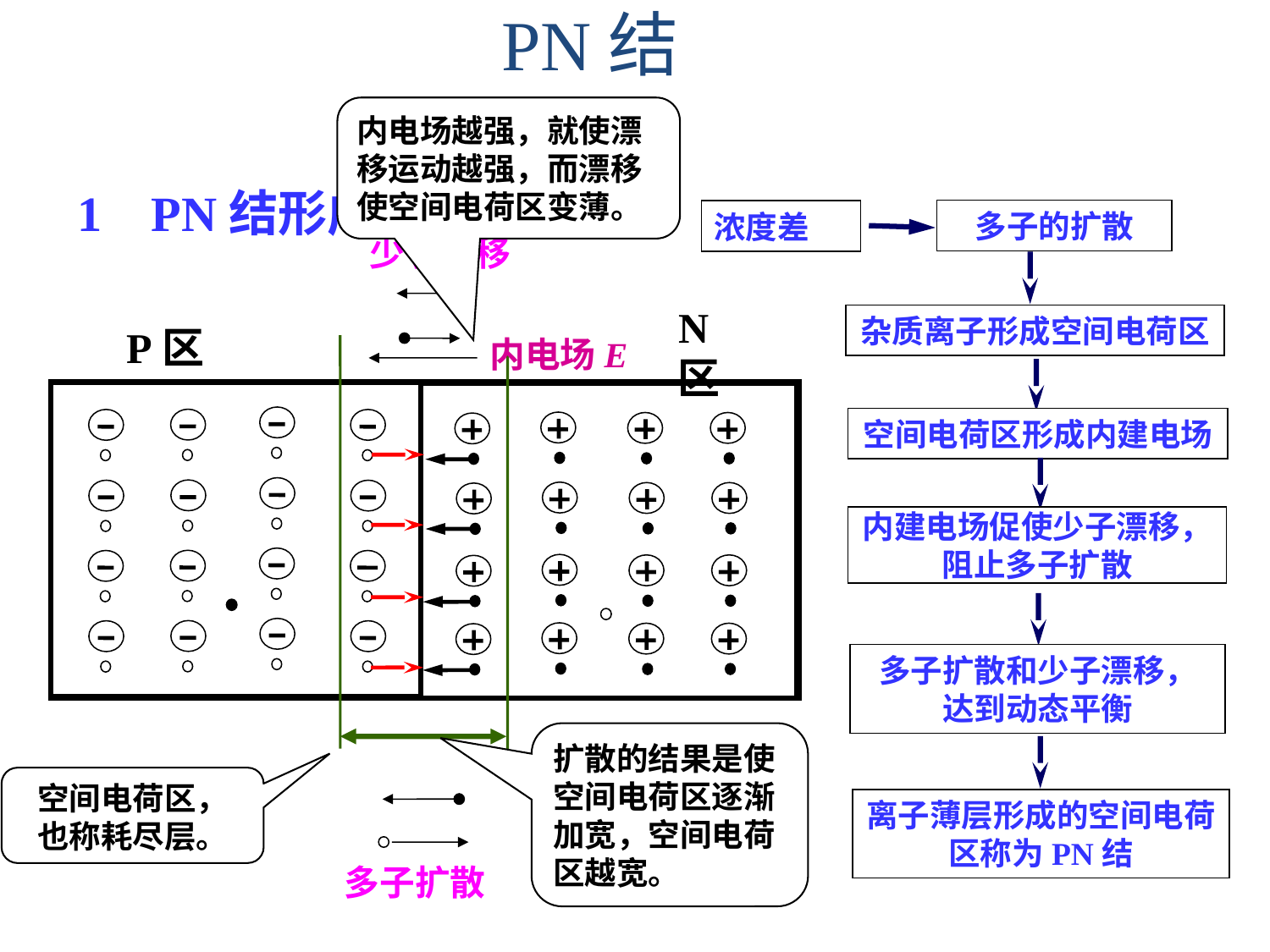

PN结
内电场越强，就使漂移运动越强，而漂移使空间电荷区变薄。
1    PN结形成
多子的扩散
浓度差
少子漂移

杂质离子形成空间电荷区
P区
N区
内电场E

空间电荷区形成内建电场

内建电场促使少子漂移，
阻止多子扩散

多子扩散和少子漂移，
达到动态平衡
扩散的结果是使空间电荷区逐渐加宽，空间电荷区越宽。

空间电荷区，
也称耗尽层。
离子薄层形成的空间电荷区称为PN结

多子扩散